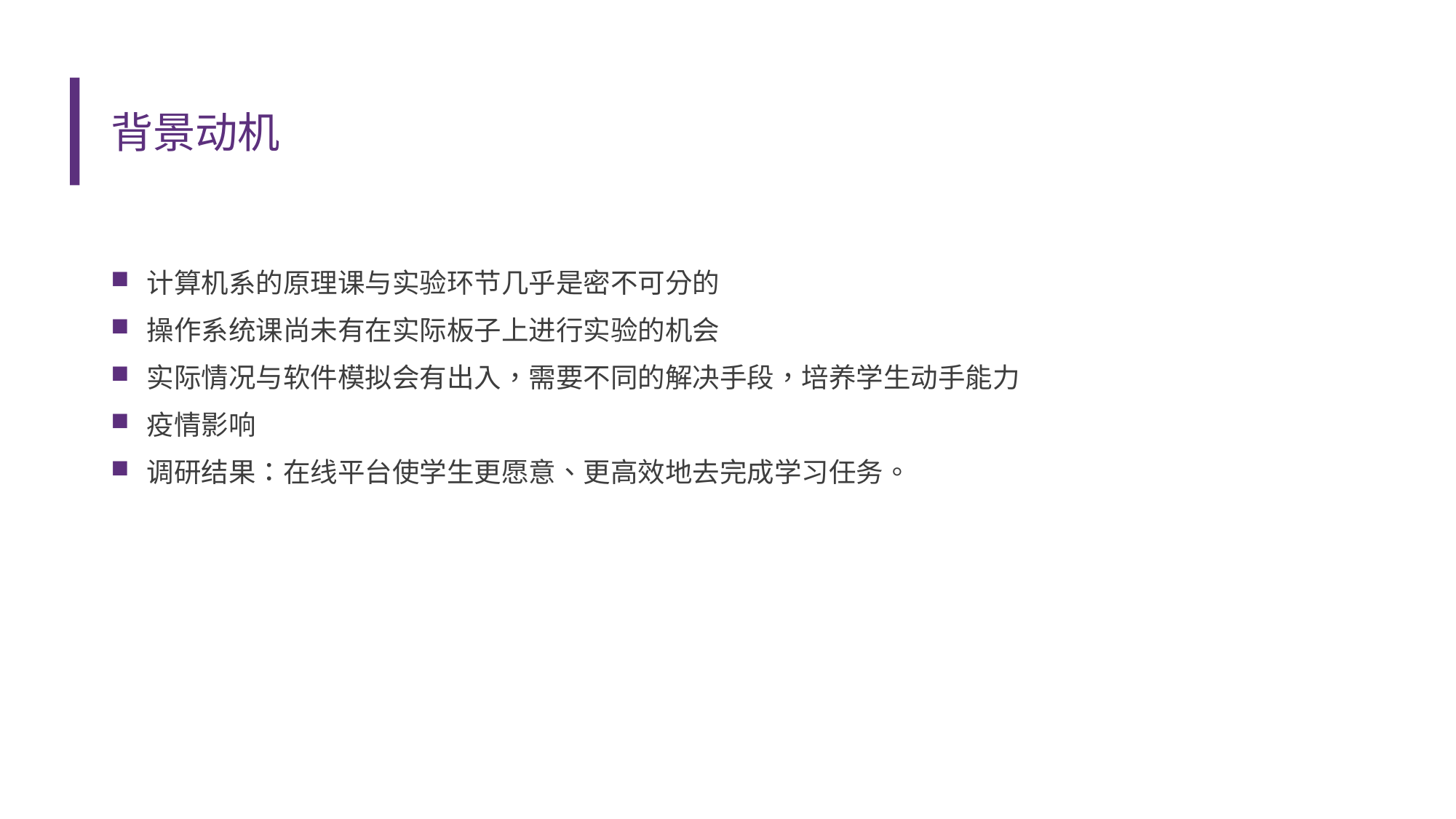

# 背景动机
计算机系的原理课与实验环节几乎是密不可分的
操作系统课尚未有在实际板子上进行实验的机会
实际情况与软件模拟会有出入，需要不同的解决手段，培养学生动手能力
疫情影响
调研结果：在线平台使学生更愿意、更高效地去完成学习任务。